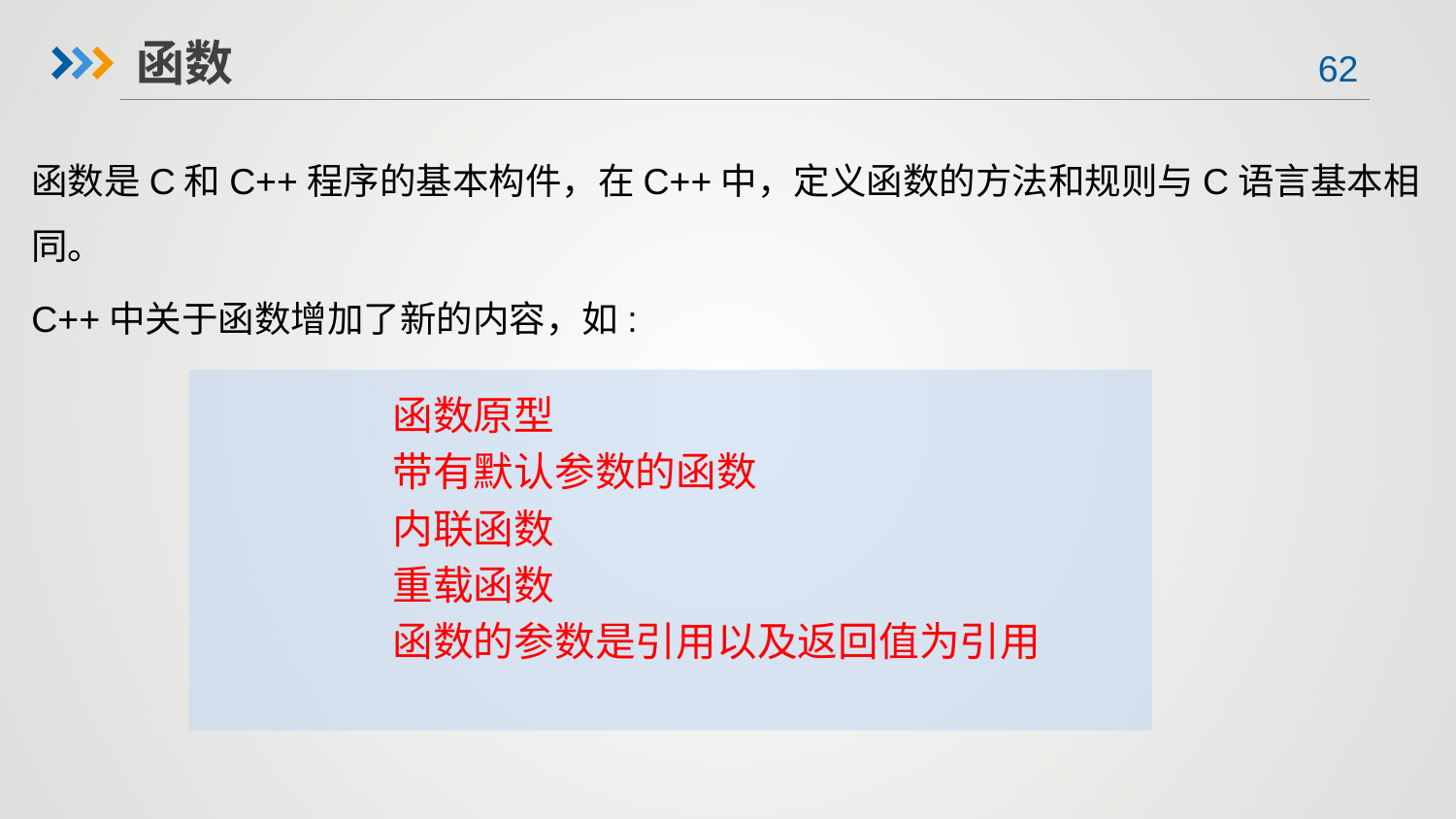

函数
函数是C和C++程序的基本构件，在C++中，定义函数的方法和规则与C语言基本相同。
C++中关于函数增加了新的内容，如:

函数原型
带有默认参数的函数
内联函数
重载函数
函数的参数是引用以及返回值为引用